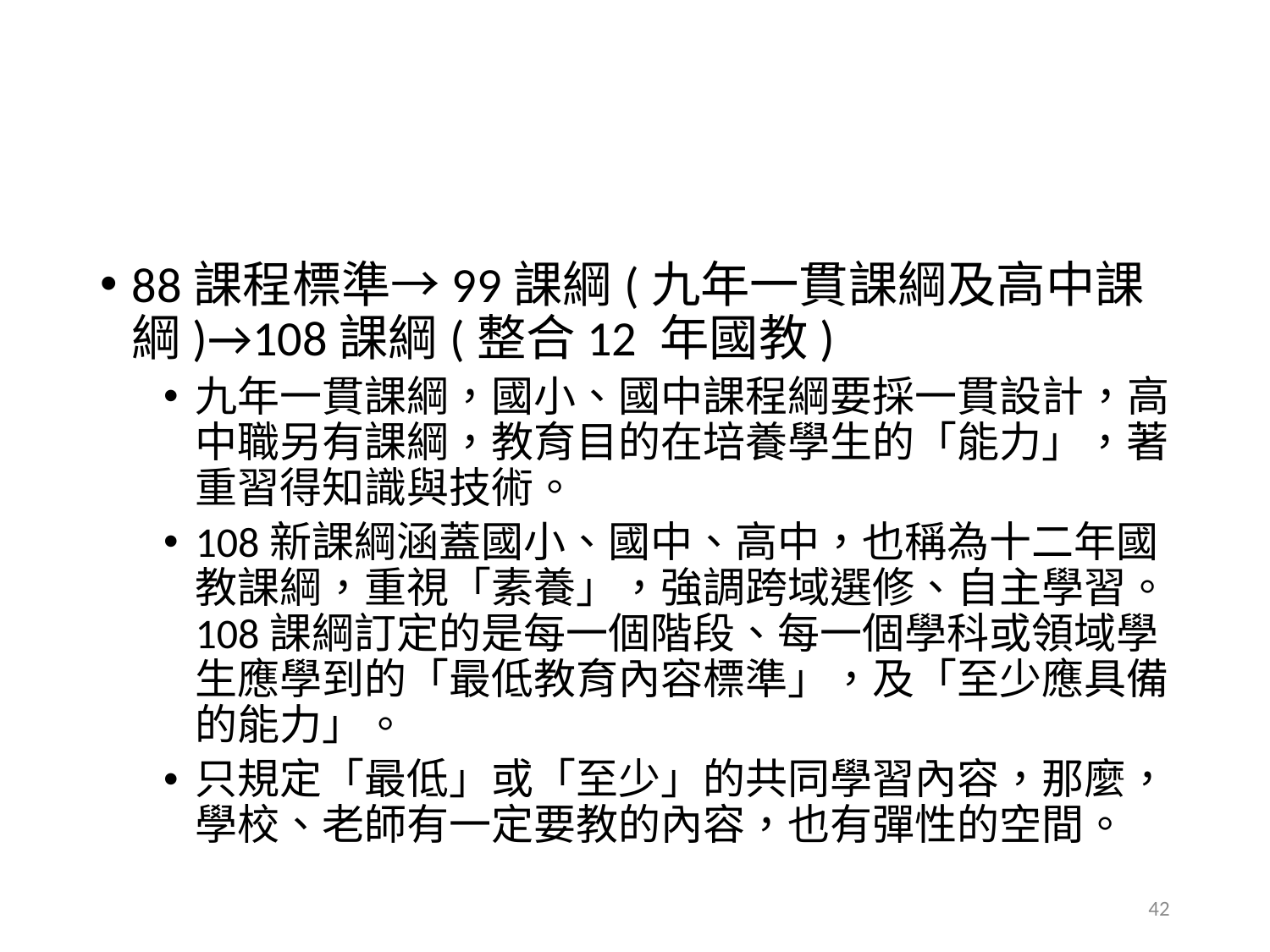

#
88課程標準→99課綱(九年一貫課綱及高中課綱)→108課綱(整合12 年國教)
九年一貫課綱，國小、國中課程綱要採一貫設計，高中職另有課綱，教育目的在培養學生的「能力」，著重習得知識與技術。
108新課綱涵蓋國小、國中、高中，也稱為十二年國教課綱，重視「素養」，強調跨域選修、自主學習。108課綱訂定的是每一個階段、每一個學科或領域學生應學到的「最低教育內容標準」，及「至少應具備的能力」。
只規定「最低」或「至少」的共同學習內容，那麼，學校、老師有一定要教的內容，也有彈性的空間。

42